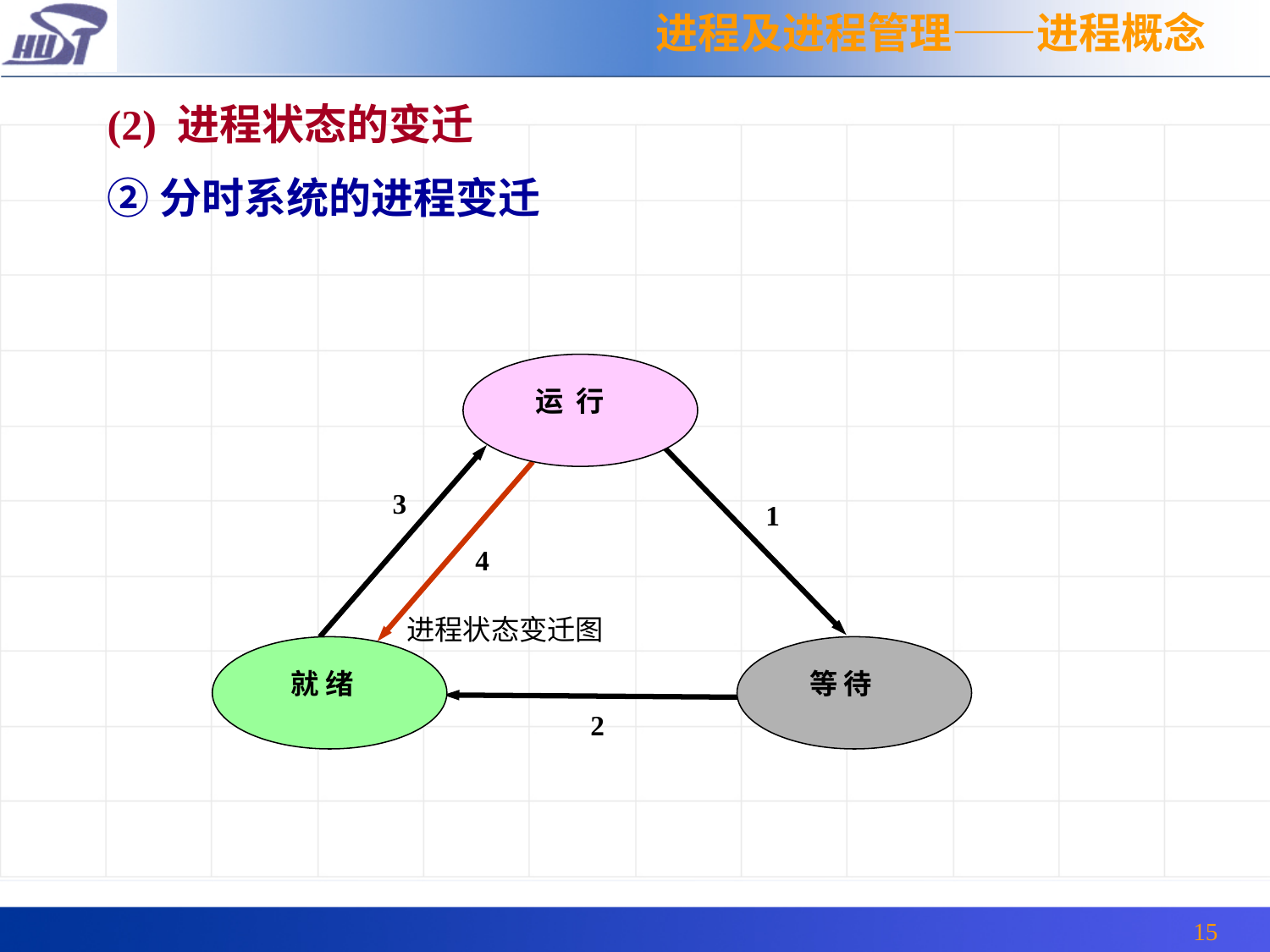

进程及进程管理——进程概念
(2) 进程状态的变迁
②分时系统的进程变迁
   运  行

3
1
4
    就 绪
   等 待

2
进程状态变迁图
15